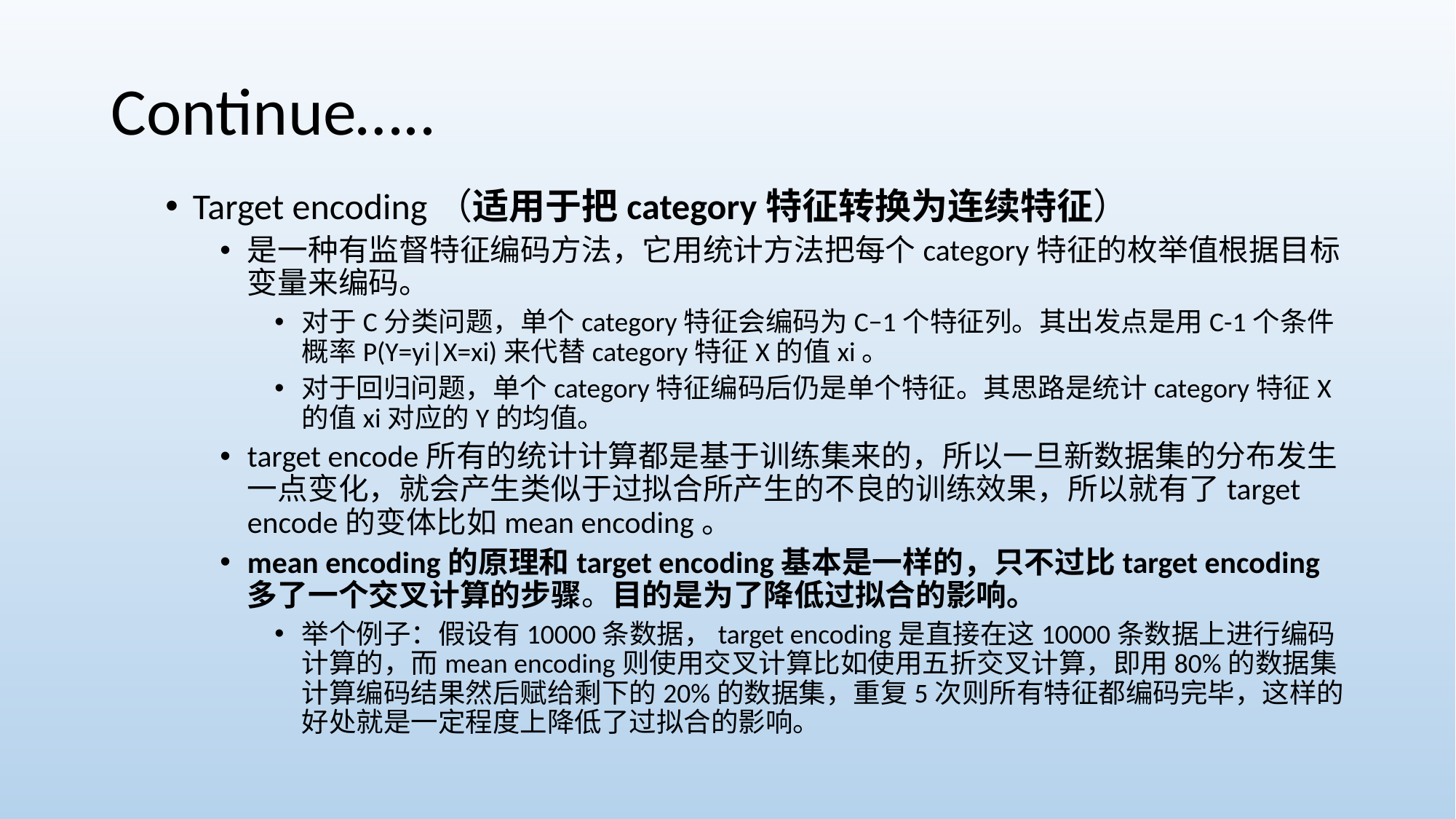

# Continue…..
Target encoding（适用于把category特征转换为连续特征）
是一种有监督特征编码方法，它用统计方法把每个category特征的枚举值根据目标变量来编码。
对于C分类问题，单个category特征会编码为C−1个特征列。其出发点是用C-1个条件概率P(Y=yi|X=xi)来代替category特征X的值xi。
对于回归问题，单个category特征编码后仍是单个特征。其思路是统计category特征X的值xi对应的Y的均值。
target encode所有的统计计算都是基于训练集来的，所以一旦新数据集的分布发生一点变化，就会产生类似于过拟合所产生的不良的训练效果，所以就有了target encode的变体比如mean encoding。
mean encoding的原理和target encoding基本是一样的，只不过比target encoding多了一个交叉计算的步骤。目的是为了降低过拟合的影响。
举个例子：假设有10000条数据，target encoding是直接在这10000条数据上进行编码计算的，而mean encoding则使用交叉计算比如使用五折交叉计算，即用80%的数据集计算编码结果然后赋给剩下的20%的数据集，重复5次则所有特征都编码完毕，这样的好处就是一定程度上降低了过拟合的影响。